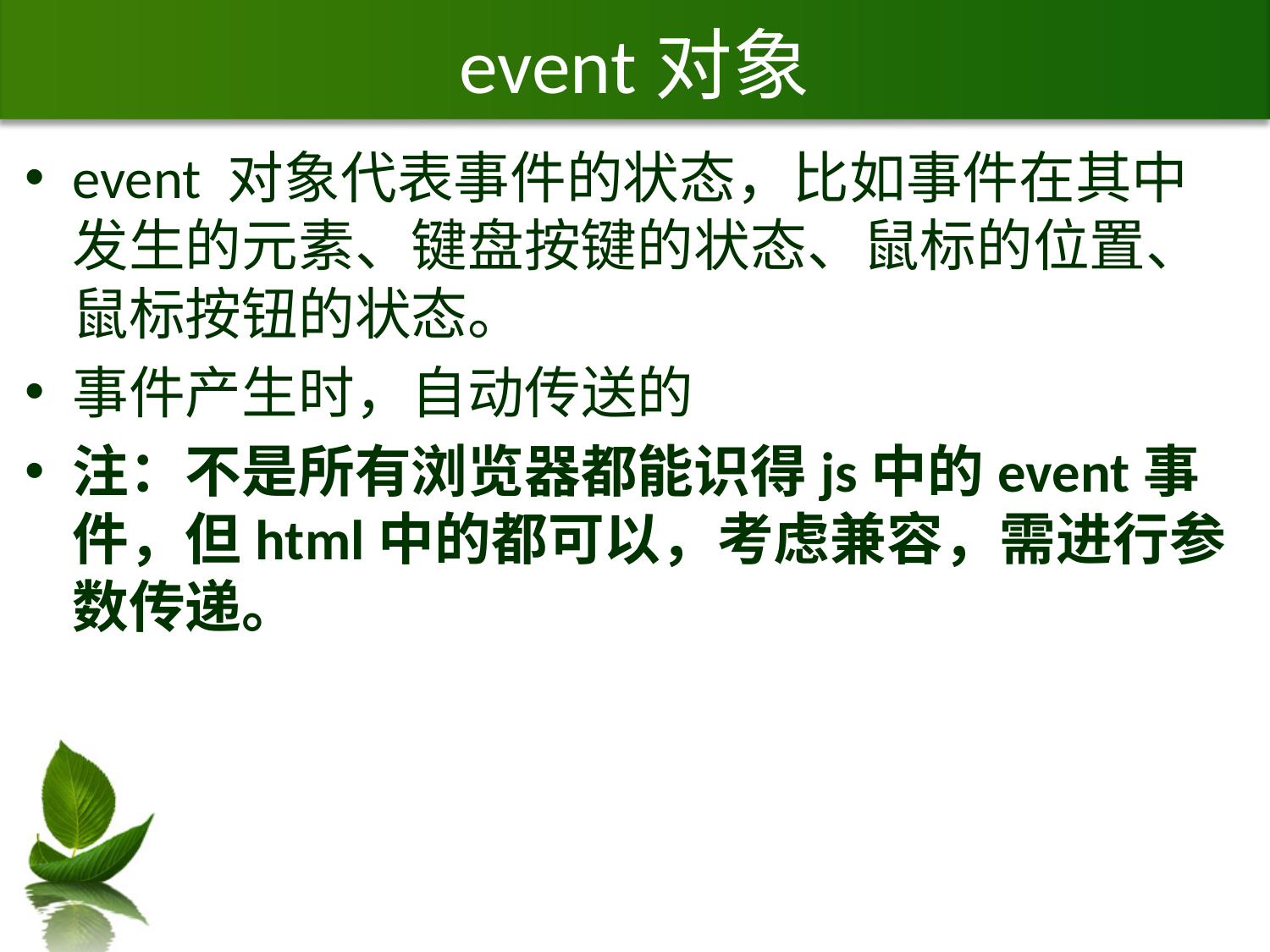

# event对象
event 对象代表事件的状态，比如事件在其中发生的元素、键盘按键的状态、鼠标的位置、鼠标按钮的状态。
事件产生时，自动传送的
注：不是所有浏览器都能识得js中的event事件，但html中的都可以，考虑兼容，需进行参数传递。